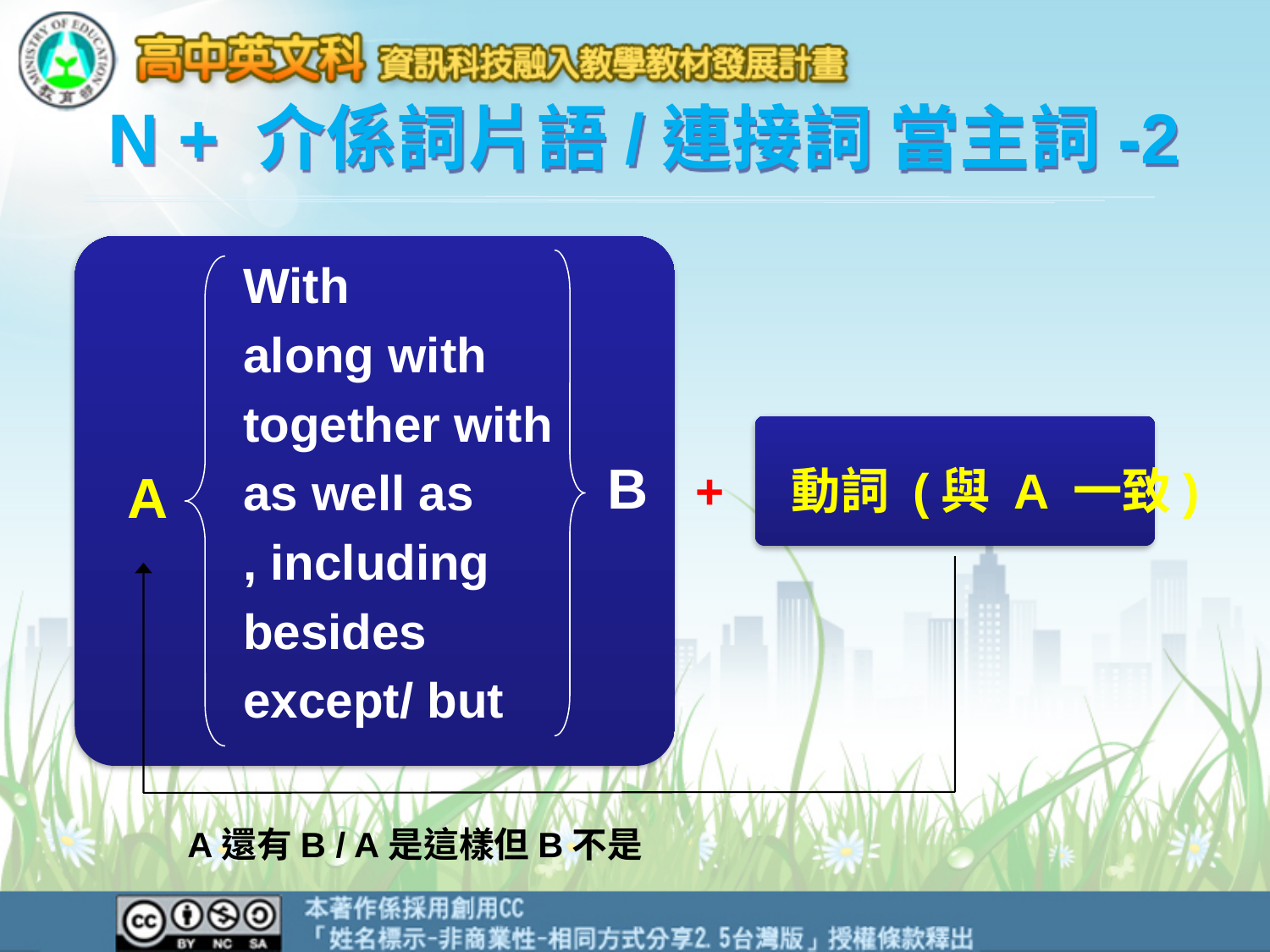

N + 介係詞片語/連接詞 當主詞-2

With
along with
together with
as well as
, including
besides
except/ but

B   +    動詞 (與 A 一致)
A

A還有B / A是這樣但B不是